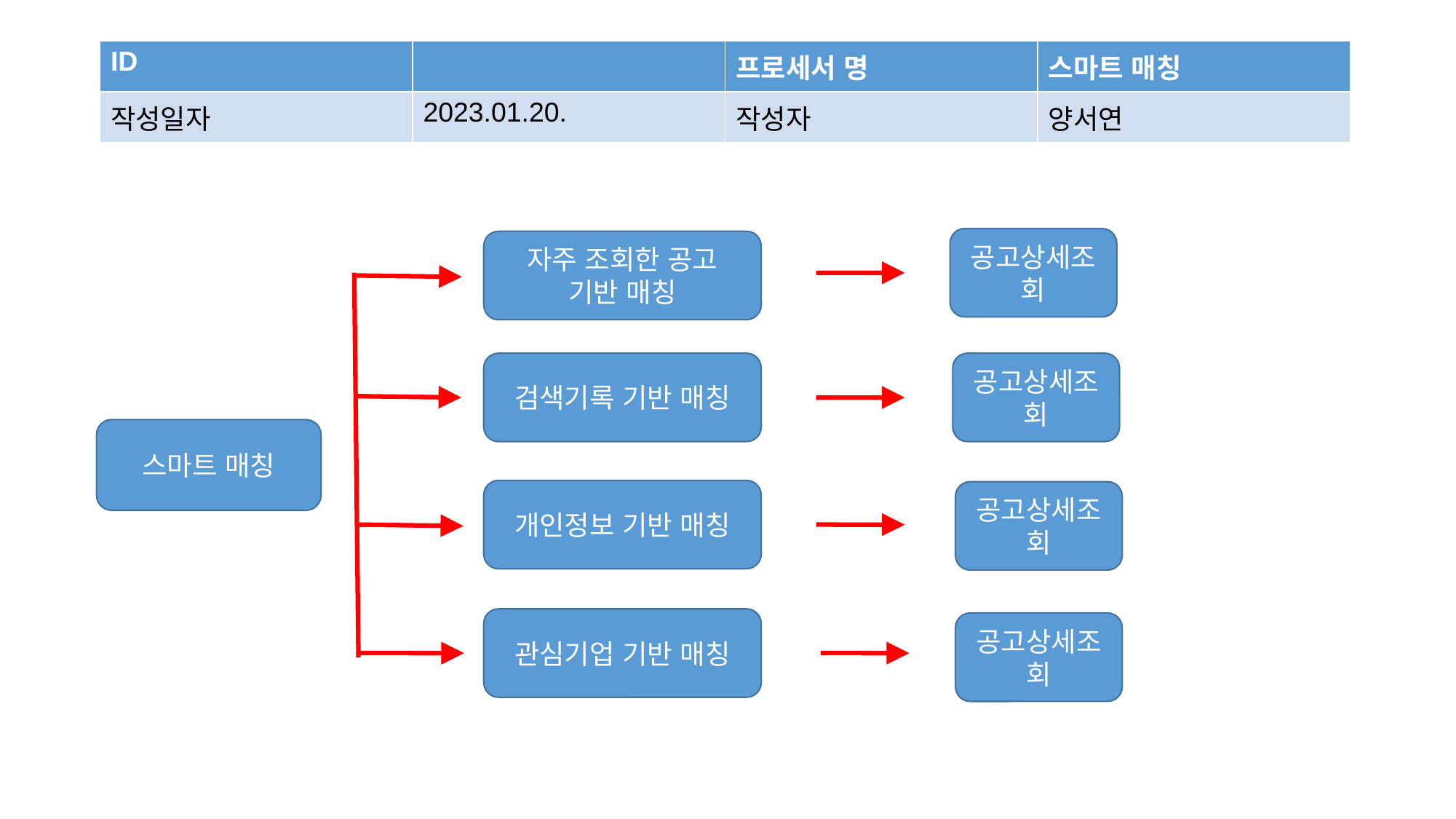

| ID |  | 프로세서 명 | 스마트 매칭 |
| --- | --- | --- | --- |
| 작성일자 | 2023.01.20. | 작성자 | 양서연 |
공고상세조회
자주 조회한 공고 기반 매칭
검색기록 기반 매칭
공고상세조회
스마트 매칭
개인정보 기반 매칭
공고상세조회
관심기업 기반 매칭
공고상세조회